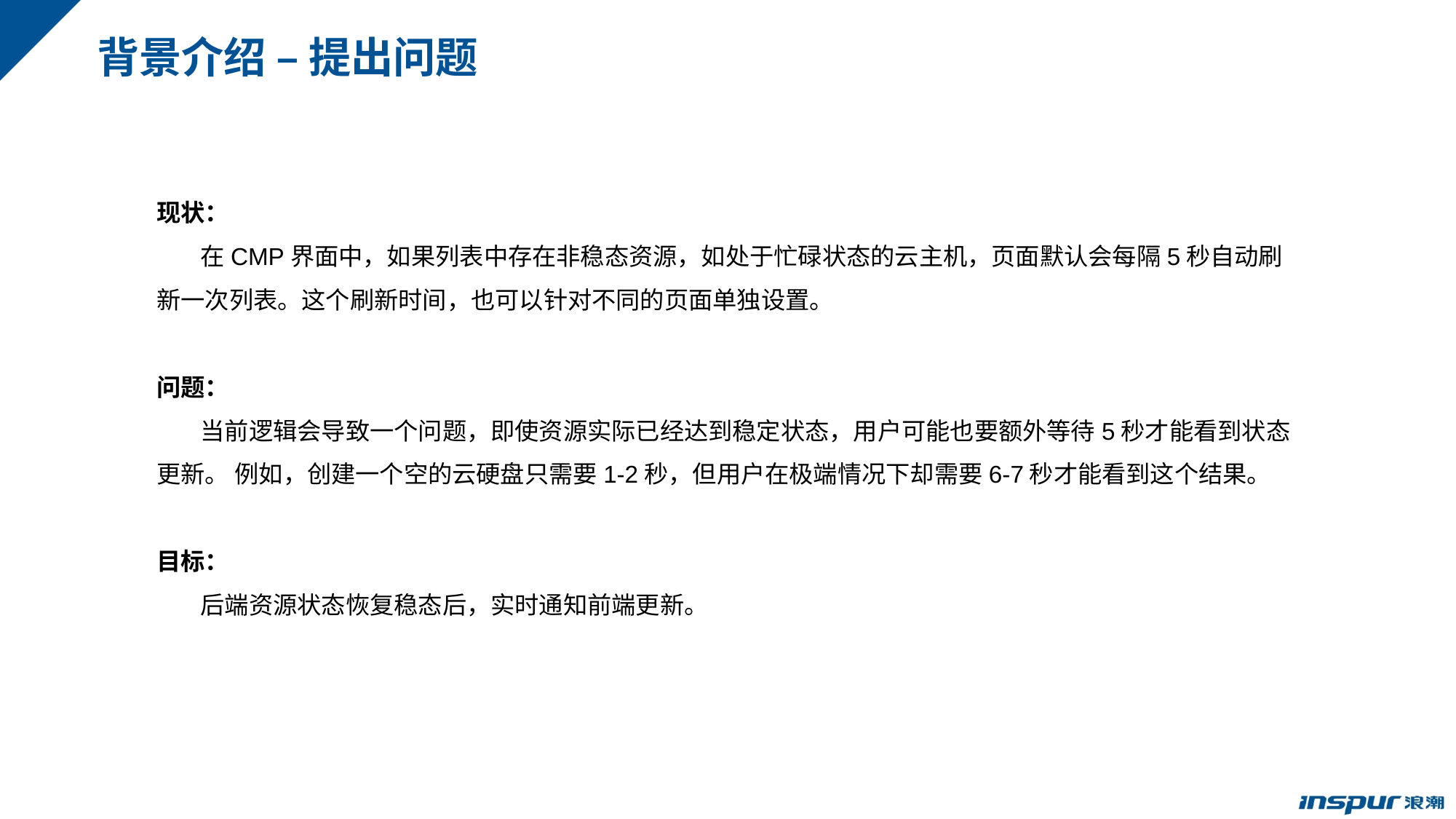

# 背景介绍 – 提出问题
现状：
       在CMP界面中，如果列表中存在非稳态资源，如处于忙碌状态的云主机，页面默认会每隔5秒自动刷新一次列表。这个刷新时间，也可以针对不同的页面单独设置。

问题：
       当前逻辑会导致一个问题，即使资源实际已经达到稳定状态，用户可能也要额外等待5秒才能看到状态更新。 例如，创建一个空的云硬盘只需要1-2秒，但用户在极端情况下却需要6-7秒才能看到这个结果。

目标：
       后端资源状态恢复稳态后，实时通知前端更新。